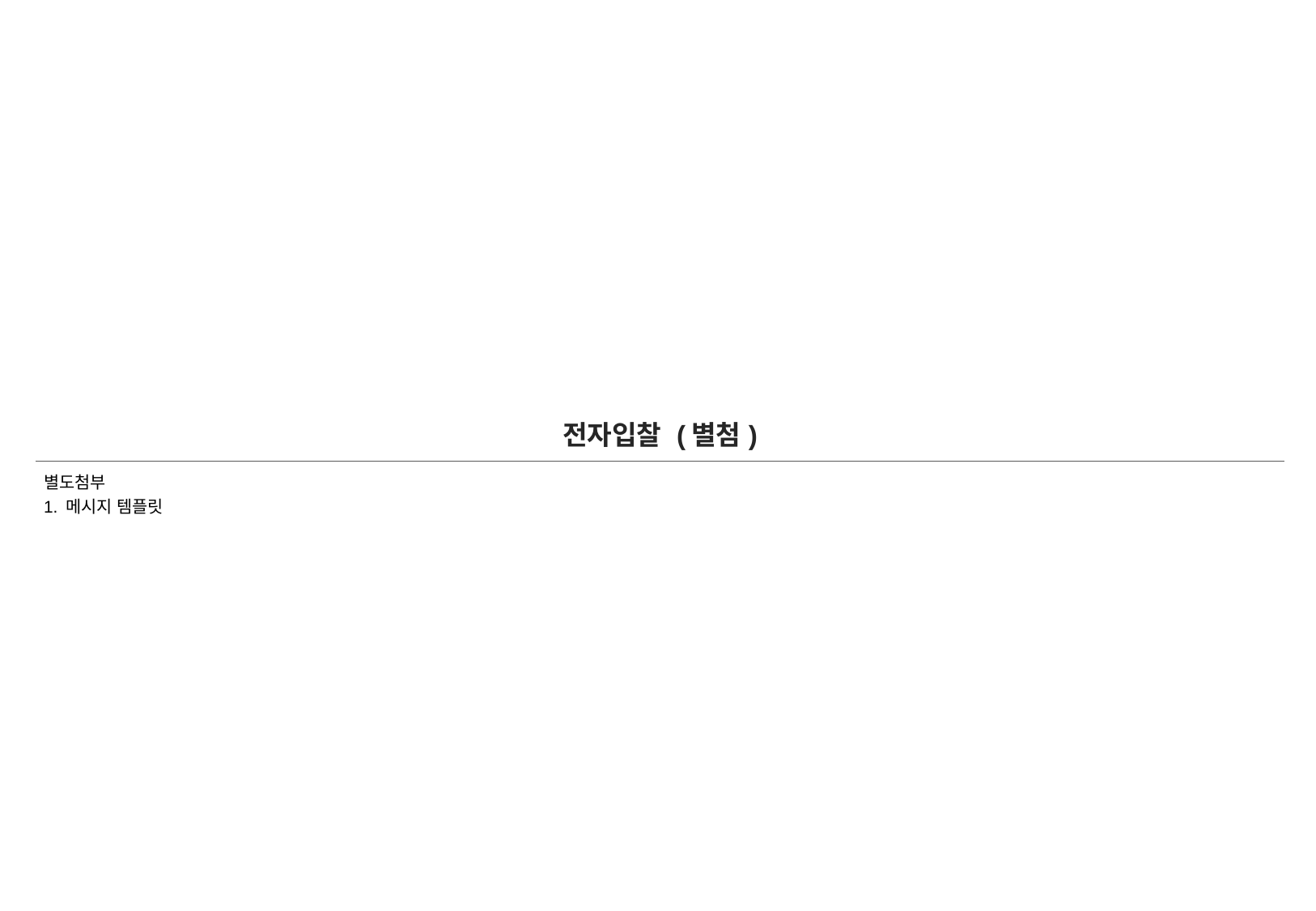

| 전자입찰 (별첨) |
| --- |
| 별도첨부 1. 메시지 템플릿 |